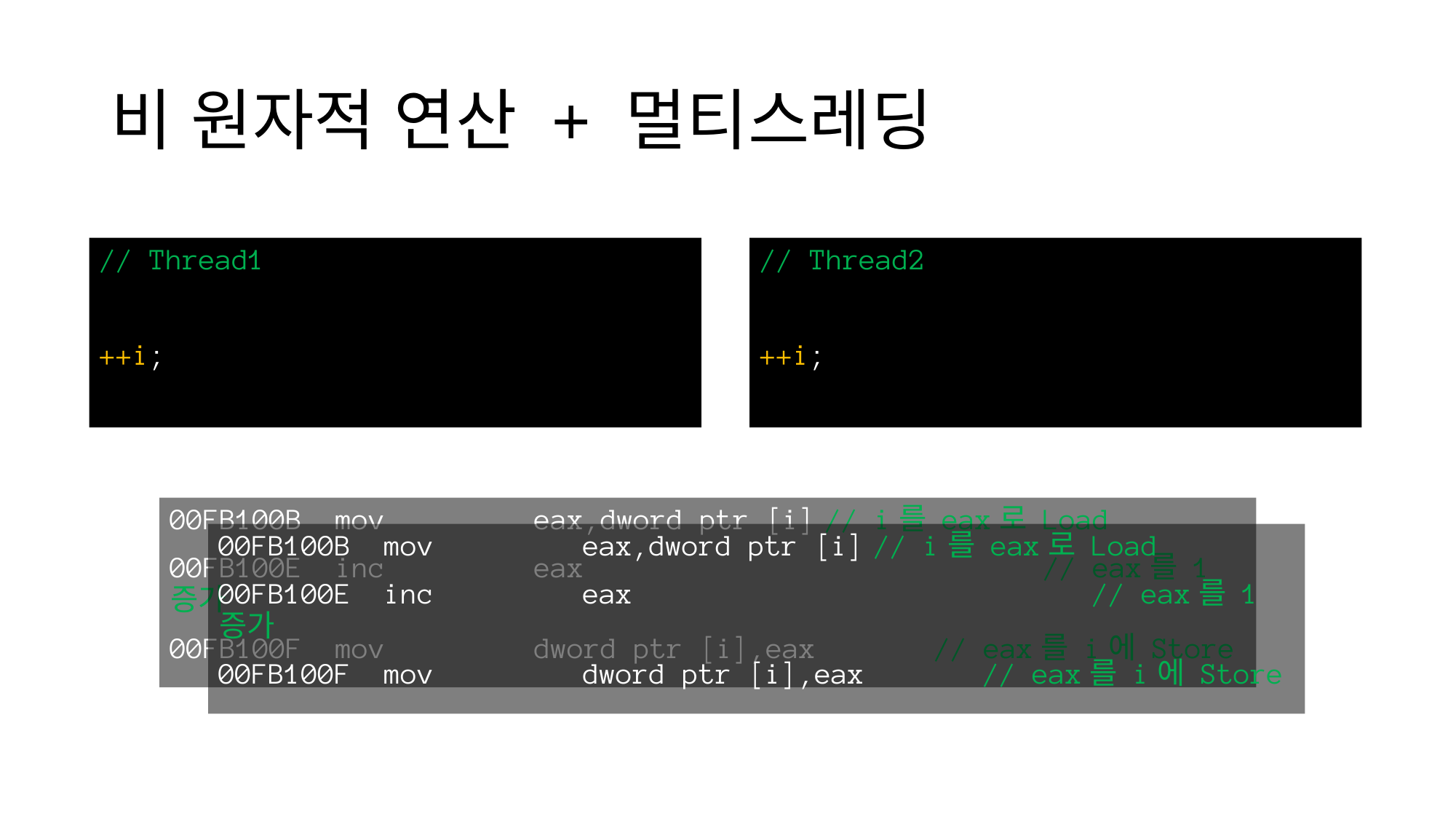

# 비 원자적 연산 + 멀티스레딩
// Thread1

++i;
// Thread2

++i;
00FB100B  mov         eax,dword ptr [i]	// i를 eax로 Load
00FB100E  inc         eax  				// eax를 1 증가
00FB100F  mov         dword ptr [i],eax  	// eax를 i에 Store
00FB100B  mov         eax,dword ptr [i]	// i를 eax로 Load
00FB100E  inc         eax  				// eax를 1 증가
00FB100F  mov         dword ptr [i],eax  	// eax를 i에 Store